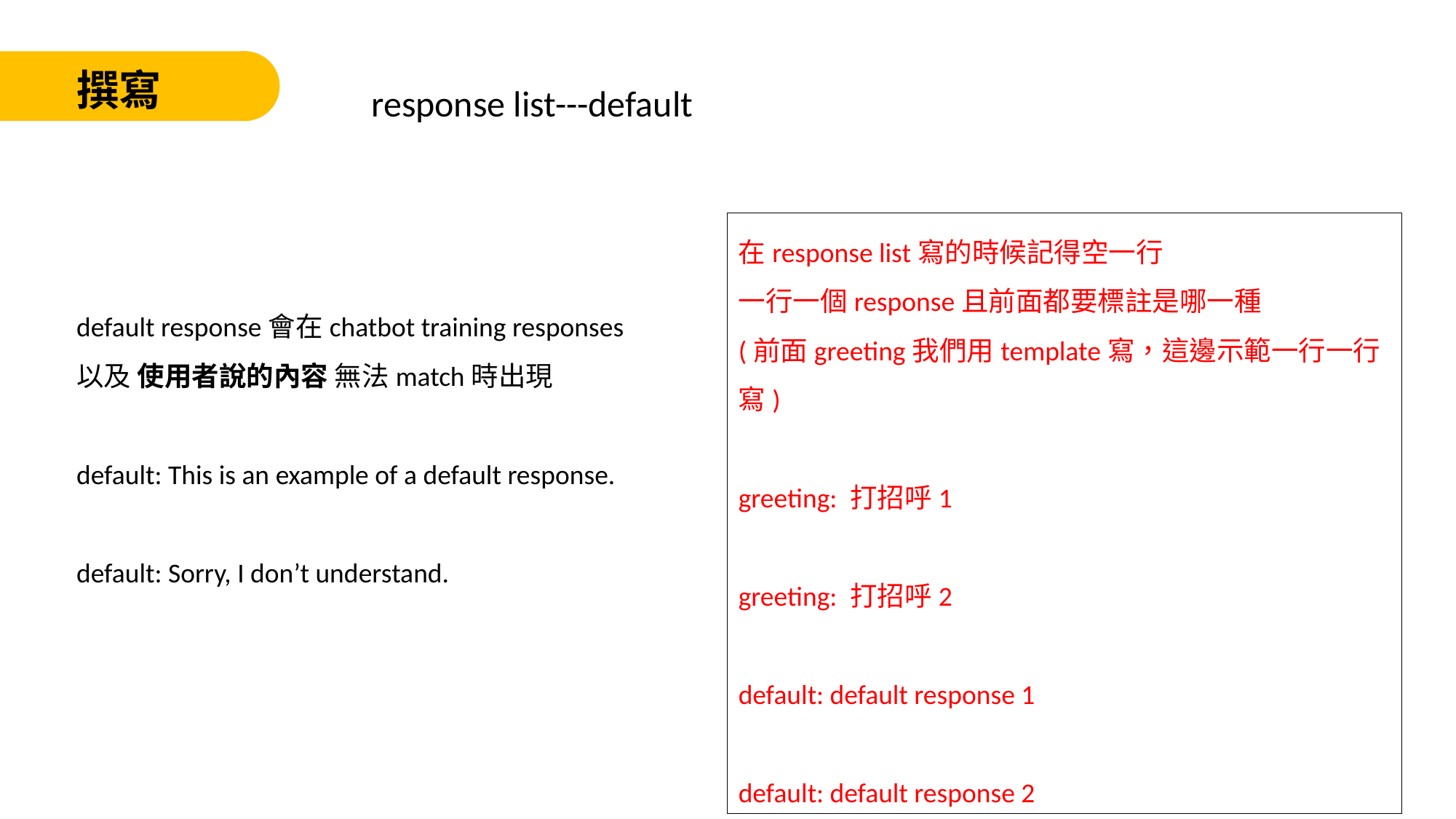

response list---default
撰寫
在response list寫的時候記得空一行
一行一個response且前面都要標註是哪一種
(前面greeting我們用template寫，這邊示範一行一行寫)

greeting: 打招呼1

greeting: 打招呼2

default: default response 1

default: default response 2
default response會在chatbot training responses
以及 使用者說的內容 無法match時出現

default: This is an example of a default response.

default: Sorry, I don’t understand.